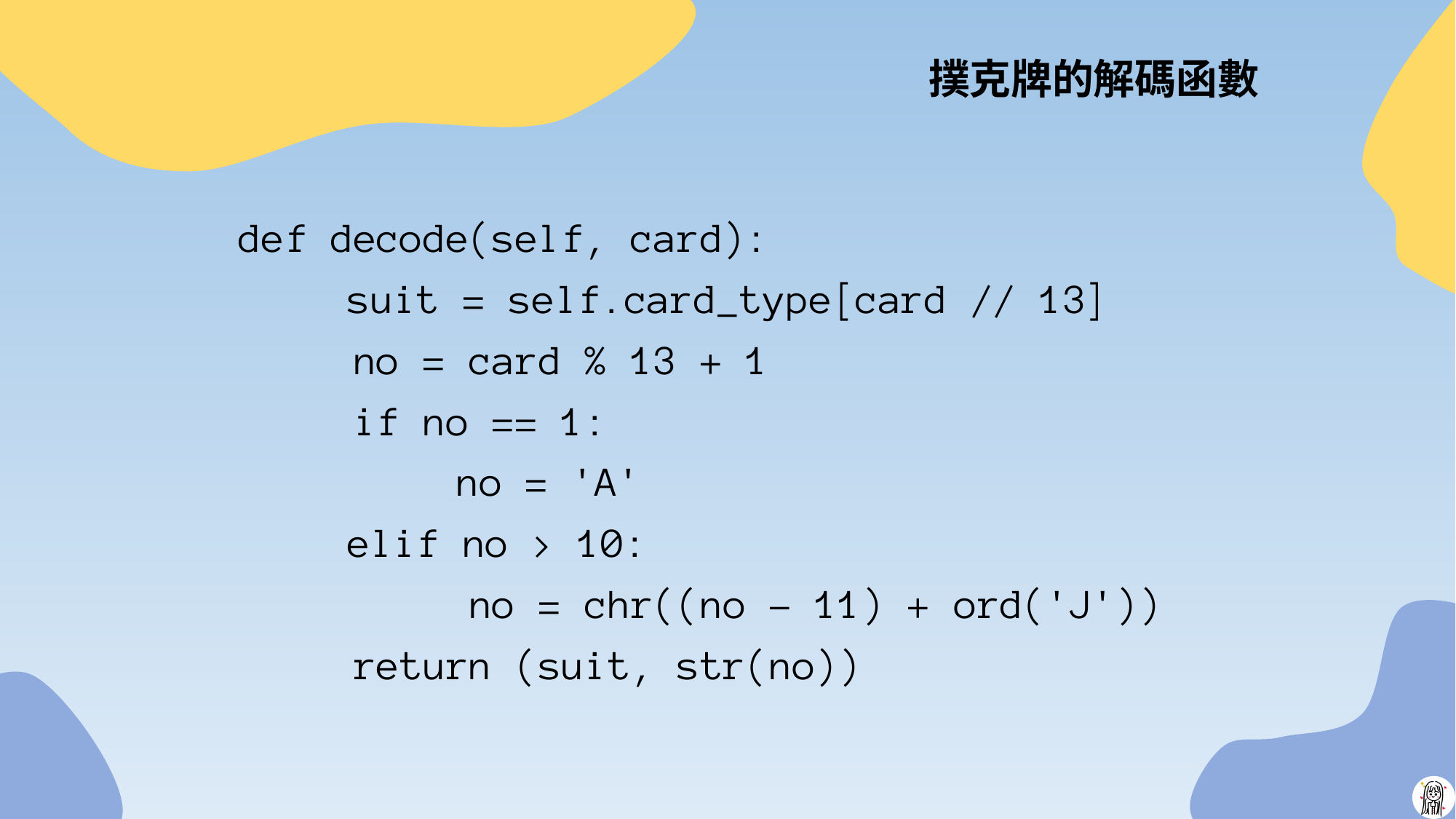

# 撲克牌的解碼函數
def decode(self, card):
	suit = self.card_type[card // 13]
     no = card % 13 + 1
     if no == 1:
		no = 'A'
 	elif no > 10:
          no = chr((no - 11) + ord('J'))
     return (suit, str(no))

36